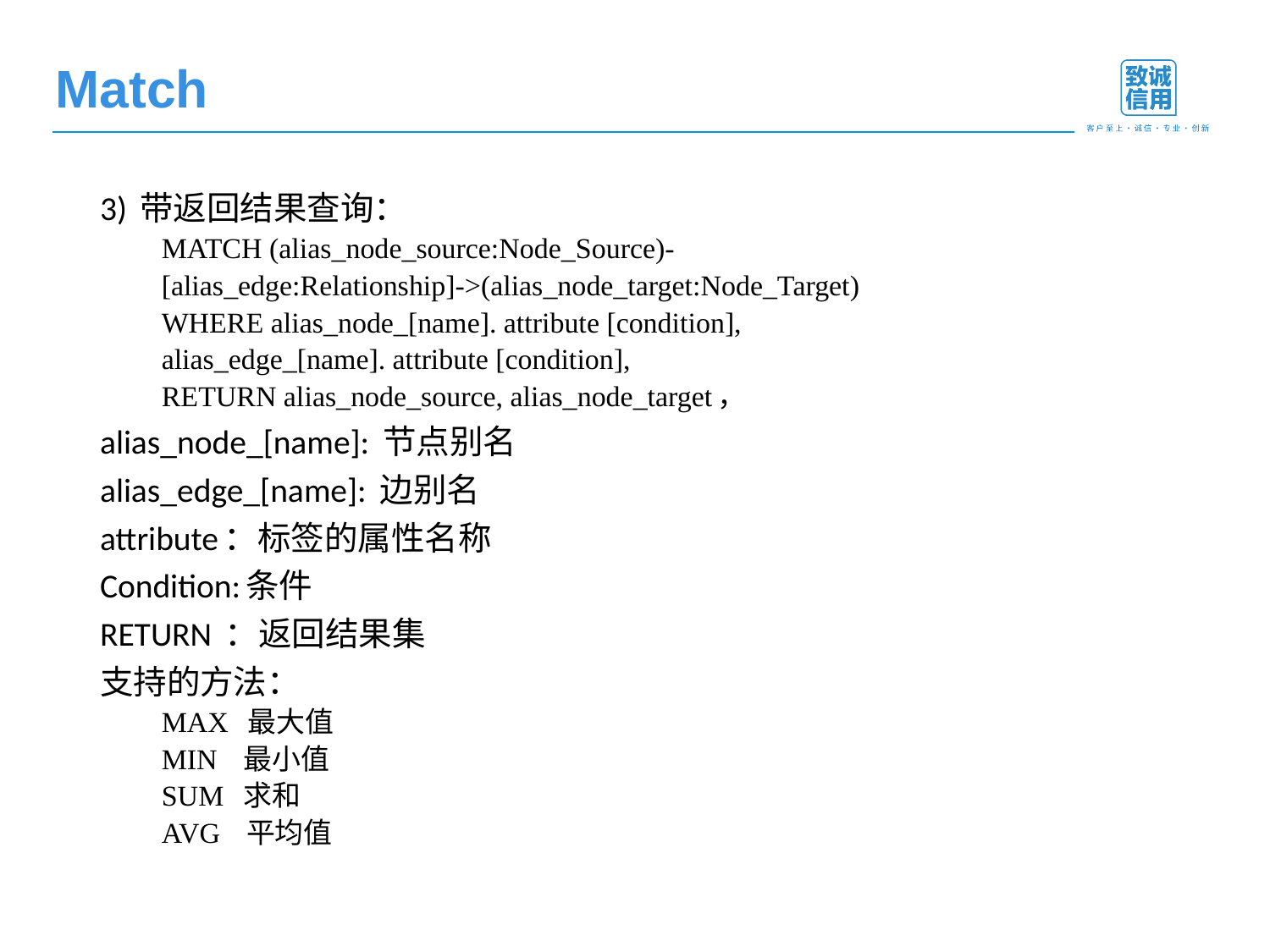

# Match
3) 带返回结果查询：
MATCH (alias_node_source:Node_Source)-
[alias_edge:Relationship]->(alias_node_target:Node_Target)
WHERE alias_node_[name]. attribute [condition],
alias_edge_[name]. attribute [condition],
RETURN alias_node_source, alias_node_target，
alias_node_[name]: 节点别名
alias_edge_[name]: 边别名
attribute：标签的属性名称
Condition:条件
RETURN ：返回结果集
支持的方法：
MAX  最大值
MIN   最小值
SUM  求和
AVG   平均值